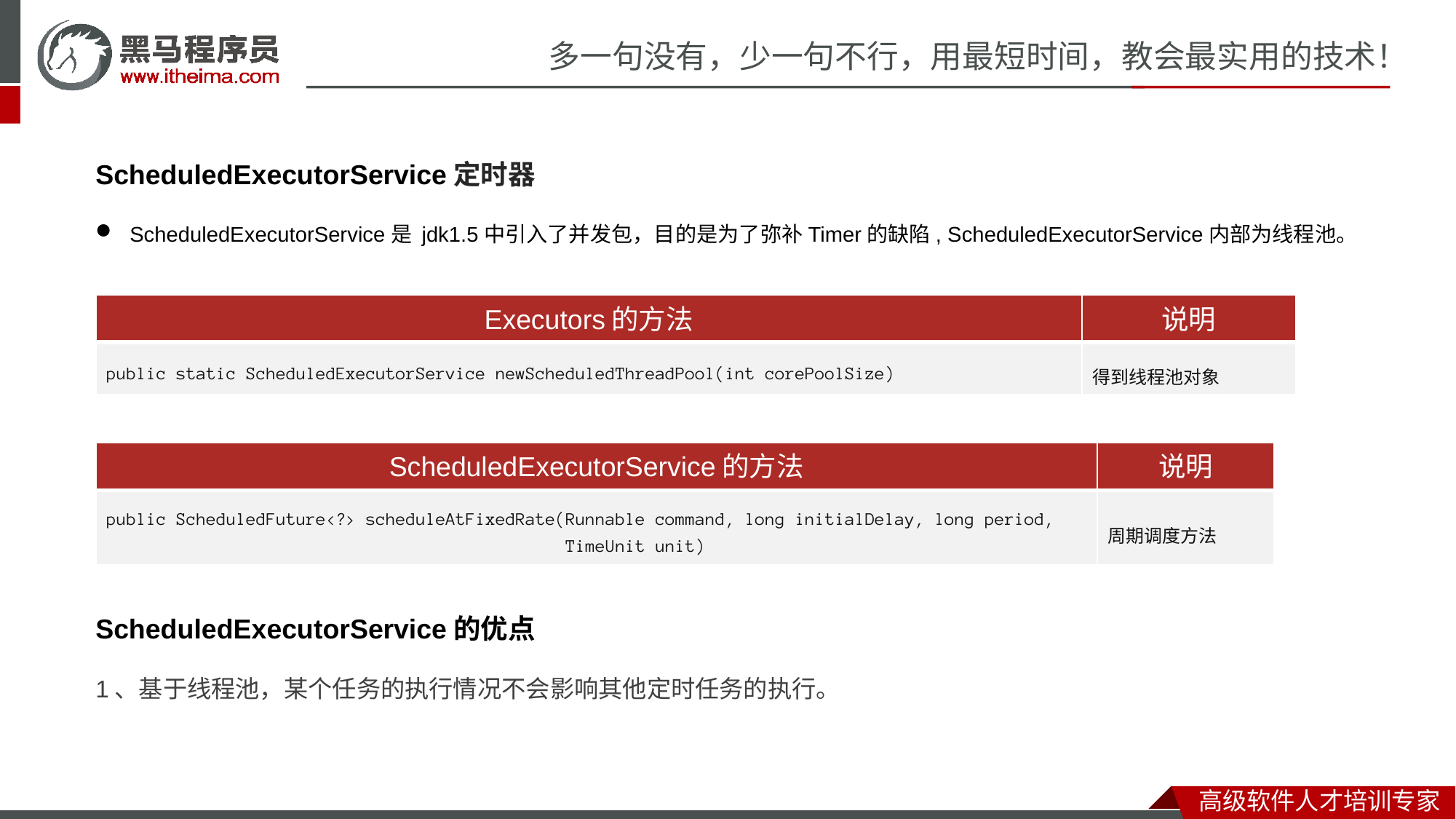

ScheduledExecutorService定时器
ScheduledExecutorService是 jdk1.5中引入了并发包，目的是为了弥补Timer的缺陷, ScheduledExecutorService内部为线程池。
| Executors的方法 | 说明 |
| --- | --- |
| public static ScheduledExecutorService newScheduledThreadPool(int corePoolSize) | 得到线程池对象 |
| ScheduledExecutorService的方法 | 说明 |
| --- | --- |
| public ScheduledFuture<?> scheduleAtFixedRate(Runnable command, long initialDelay, long period, TimeUnit unit) | 周期调度方法 |
ScheduledExecutorService的优点
1、基于线程池，某个任务的执行情况不会影响其他定时任务的执行。